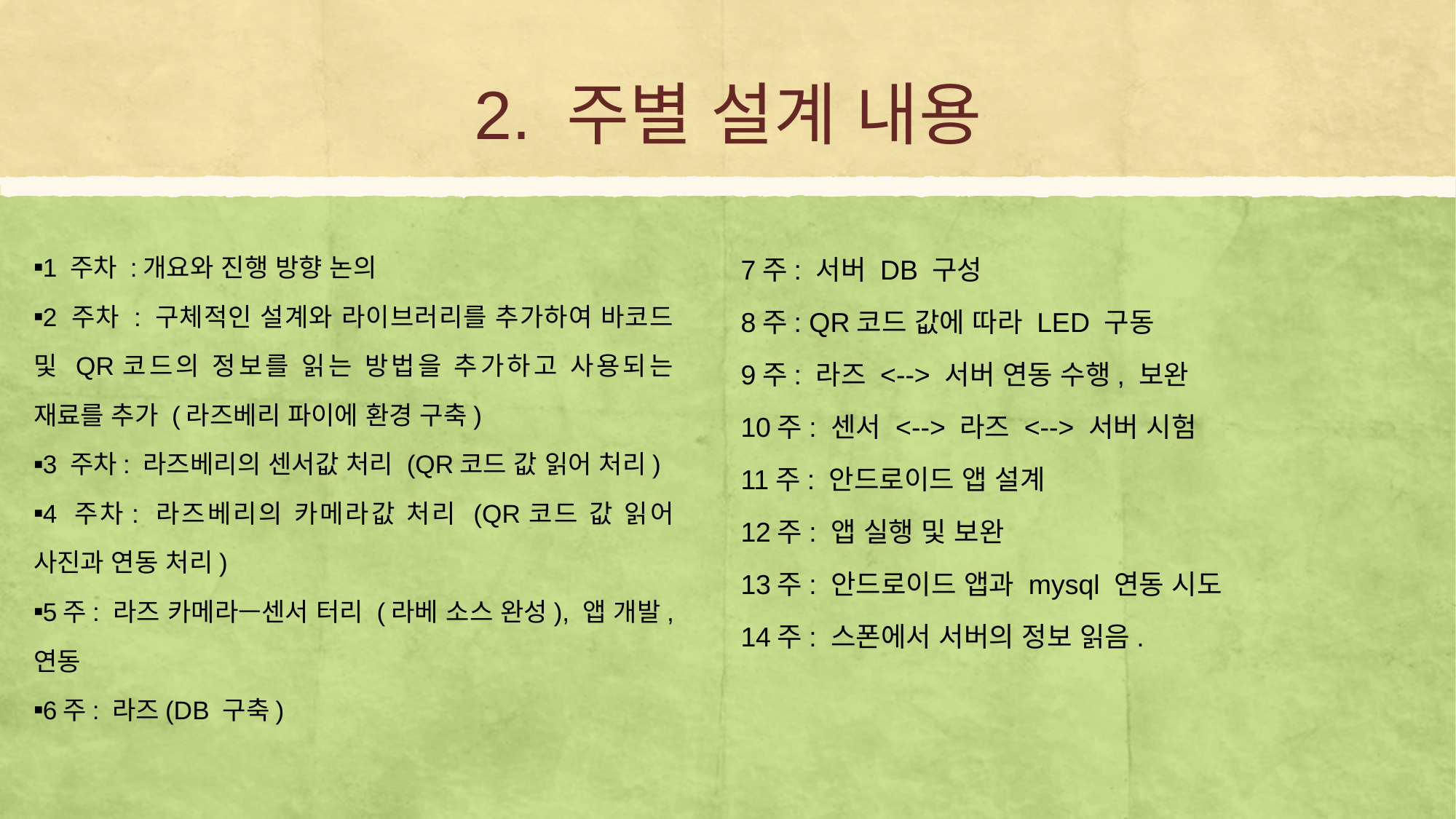

# 2. 주별 설계 내용
1 주차 :개요와 진행 방향 논의
2 주차 : 구체적인 설계와 라이브러리를 추가하여 바코드 및 QR코드의 정보를 읽는 방법을 추가하고 사용되는 재료를 추가 (라즈베리 파이에 환경 구축)
3 주차: 라즈베리의 센서값 처리 (QR코드 값 읽어 처리)
4 주차: 라즈베리의 카메라값 처리 (QR코드 값 읽어 사진과 연동 처리)
5주: 라즈 카메라—센서 터리 (라베 소스 완성), 앱 개발, 연동
6주: 라즈(DB 구축)

7주: 서버 DB 구성
8주: QR코드 값에 따라 LED 구동
9주: 라즈 <--> 서버 연동 수행, 보완
10주: 센서 <--> 라즈 <--> 서버 시험
11주: 안드로이드 앱 설계
12주: 앱 실행 및 보완
13주: 안드로이드 앱과 mysql 연동 시도
14주: 스폰에서 서버의 정보 읽음.